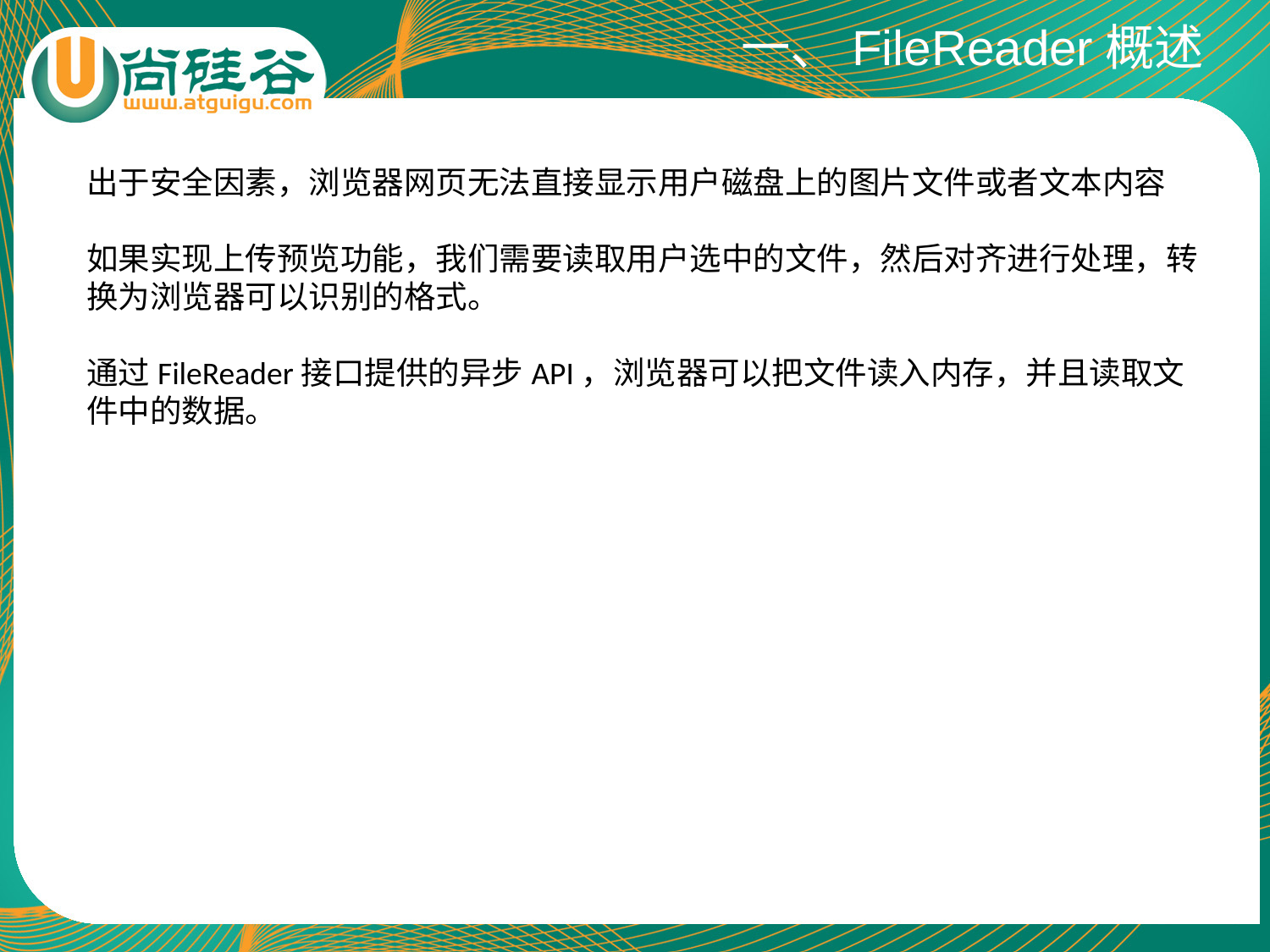

# 一、FileReader概述
出于安全因素，浏览器网页无法直接显示用户磁盘上的图片文件或者文本内容

如果实现上传预览功能，我们需要读取用户选中的文件，然后对齐进行处理，转换为浏览器可以识别的格式。

通过FileReader接口提供的异步API，浏览器可以把文件读入内存，并且读取文件中的数据。